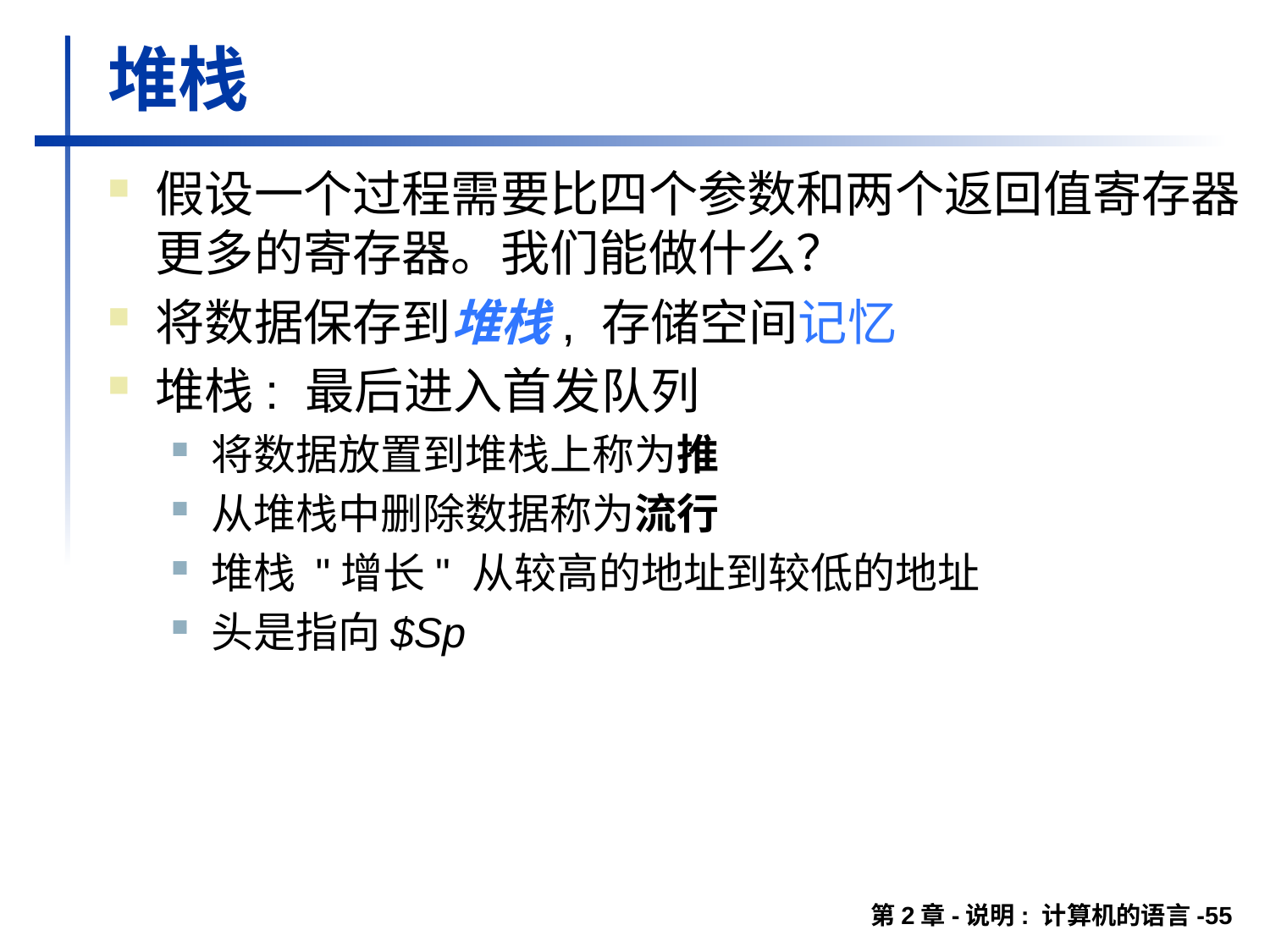

# 堆栈
假设一个过程需要比四个参数和两个返回值寄存器更多的寄存器。我们能做什么？
将数据保存到堆栈, 存储空间记忆
堆栈: 最后进入首发队列
将数据放置到堆栈上称为推
从堆栈中删除数据称为流行
堆栈 "增长" 从较高的地址到较低的地址
头是指向$Sp
第2章-说明: 计算机的语言-55